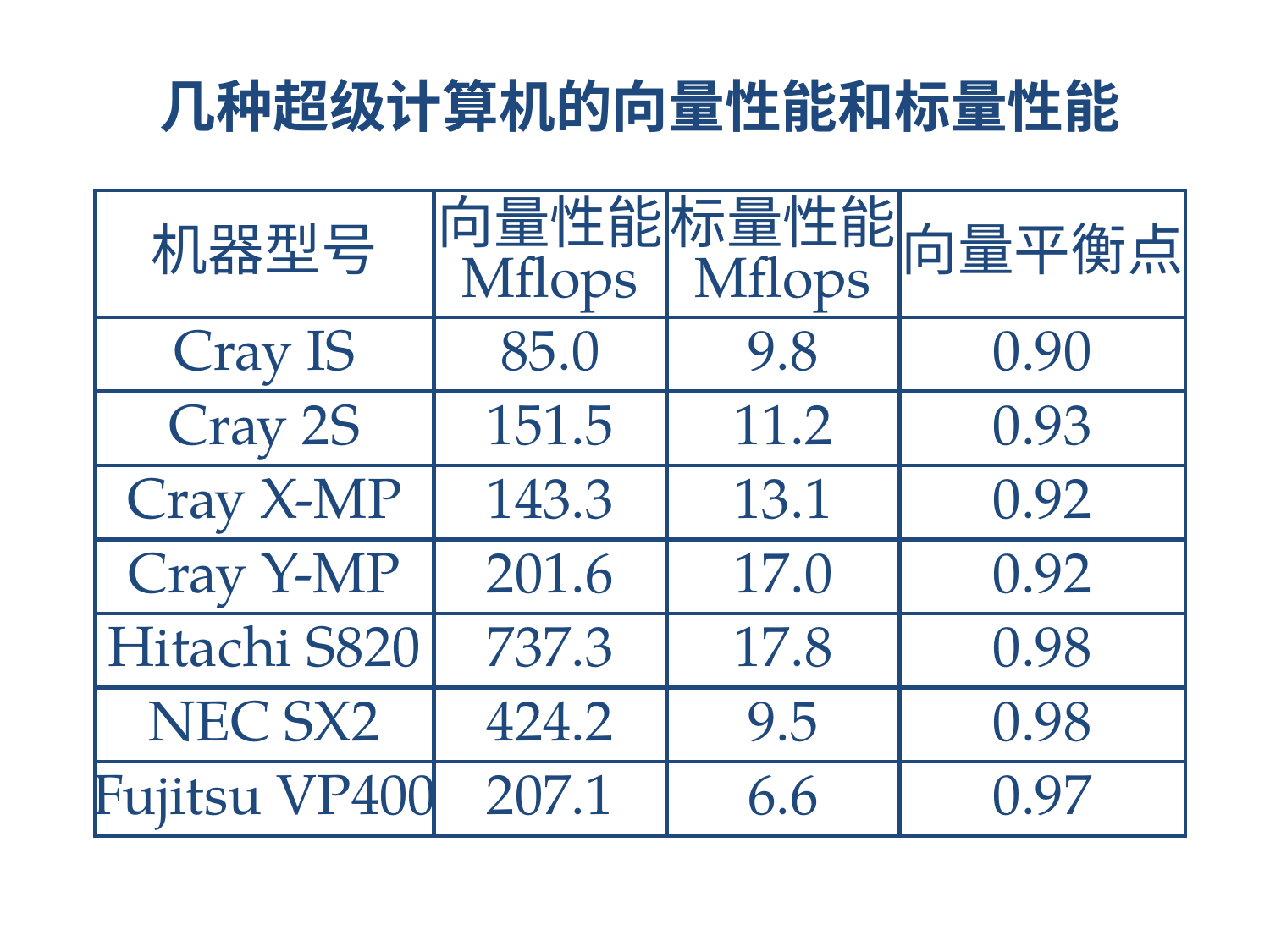

几种超级计算机的向量性能和标量性能
机器型号
向量性能
Mflops
标量性能
Mflops
向量平衡点
Cray IS
85.0
9.8
0.90
Cray 2S
151.5
11.2
0.93
Cray X-MP
143.3
13.1
0.92
Cray Y-MP
201.6
17.0
0.92
Hitachi S820
737.3
17.8
0.98
NEC SX2
424.2
9.5
0.98
Fujitsu VP400
207.1
6.6
0.97